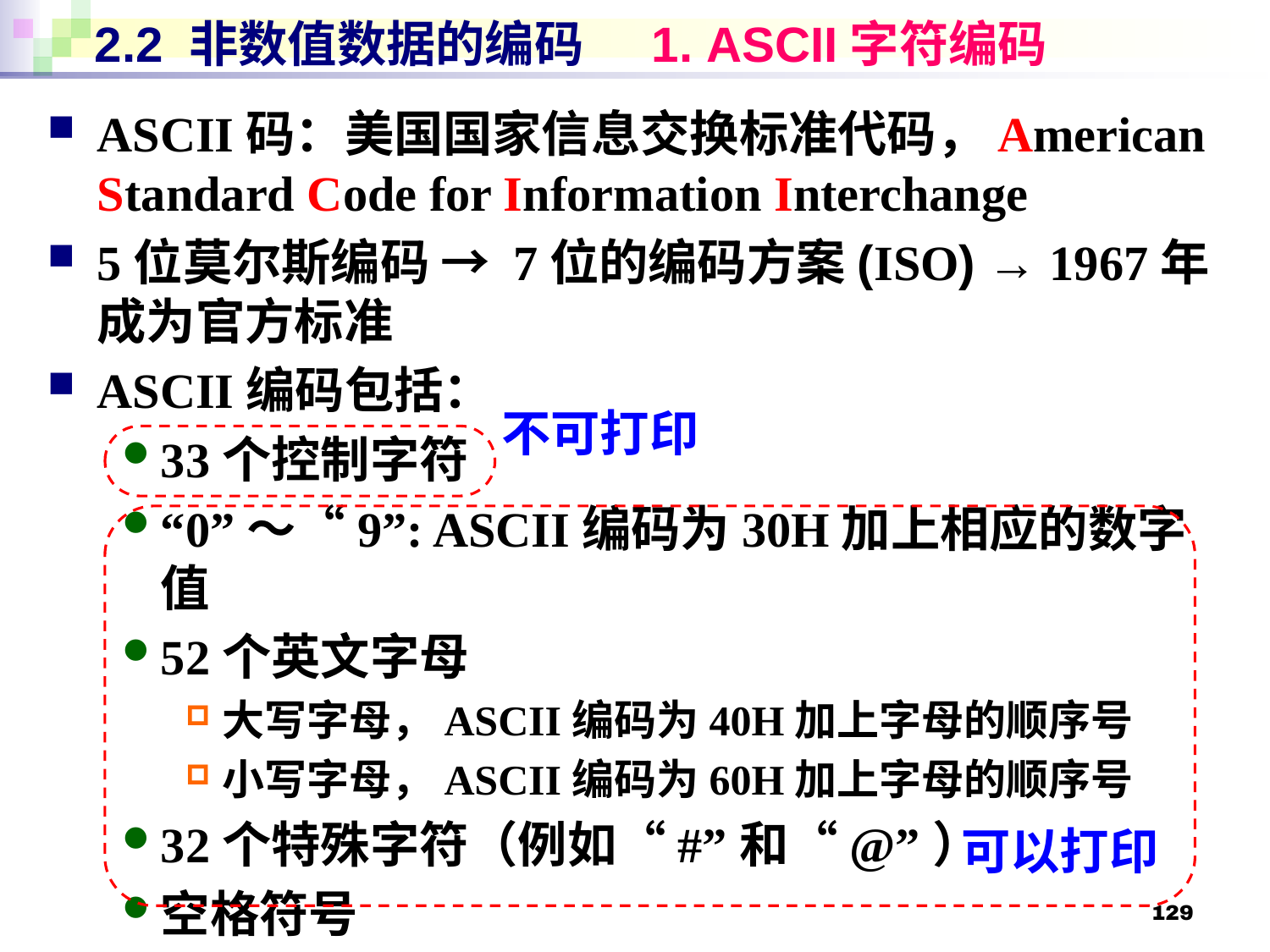

# 2.2 非数值数据的编码     1. ASCII字符编码
ASCII码：美国国家信息交换标准代码，American Standard Code for Information Interchange
5位莫尔斯编码 → 7位的编码方案(ISO) → 1967年成为官方标准
ASCII编码包括：
33个控制字符
“0”～“9”: ASCII编码为30H加上相应的数字值
52个英文字母
大写字母，ASCII编码为40H加上字母的顺序号
小写字母，ASCII编码为60H加上字母的顺序号
32个特殊字符（例如“#”和“@”）
空格符号
不可打印

可以打印
129